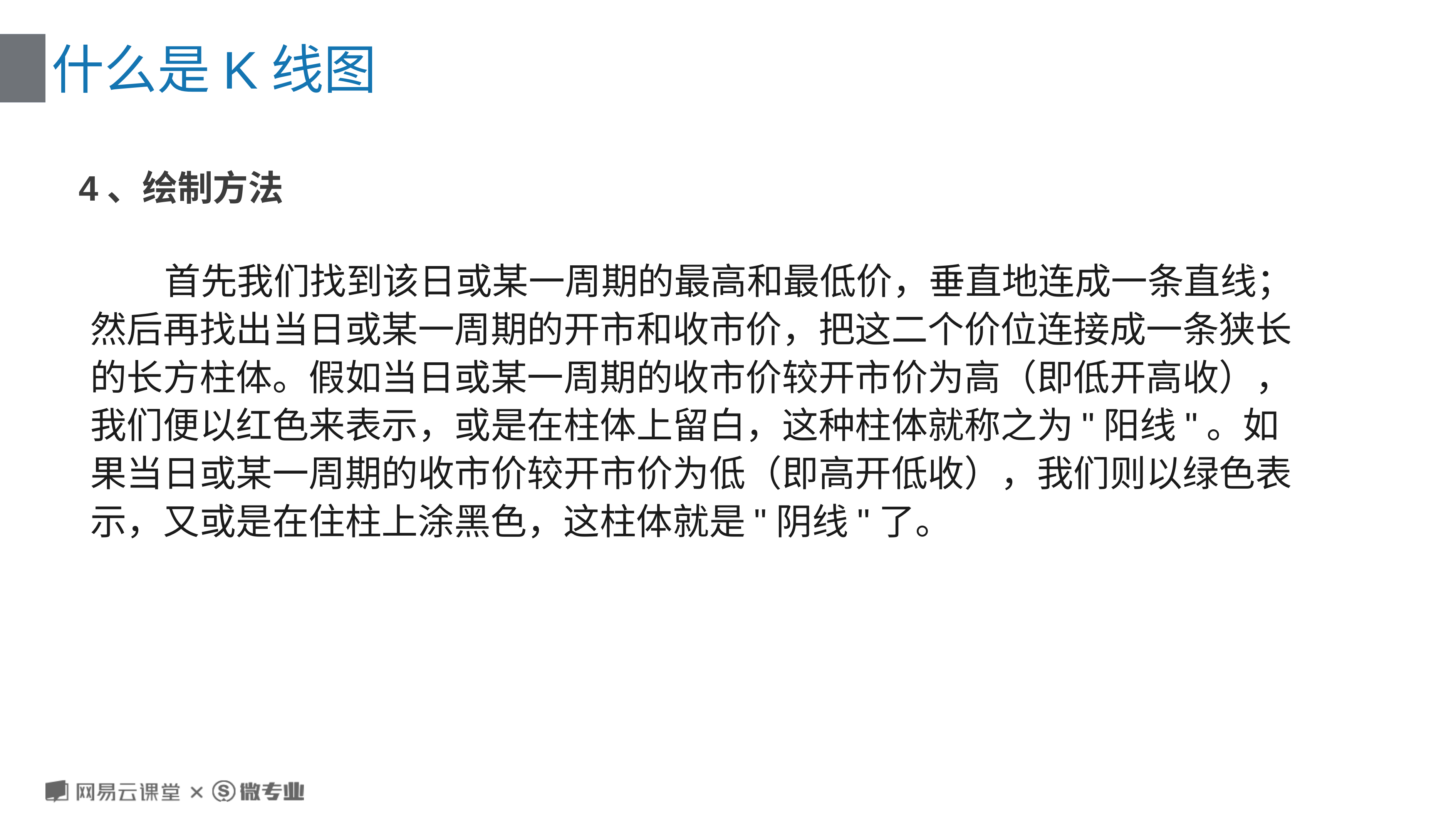

# 什么是K线图
4、绘制方法

        首先我们找到该日或某一周期的最高和最低价，垂直地连成一条直线；然后再找出当日或某一周期的开市和收市价，把这二个价位连接成一条狭长的长方柱体。假如当日或某一周期的收市价较开市价为高（即低开高收），我们便以红色来表示，或是在柱体上留白，这种柱体就称之为"阳线"。如果当日或某一周期的收市价较开市价为低（即高开低收），我们则以绿色表示，又或是在住柱上涂黑色，这柱体就是"阴线"了。